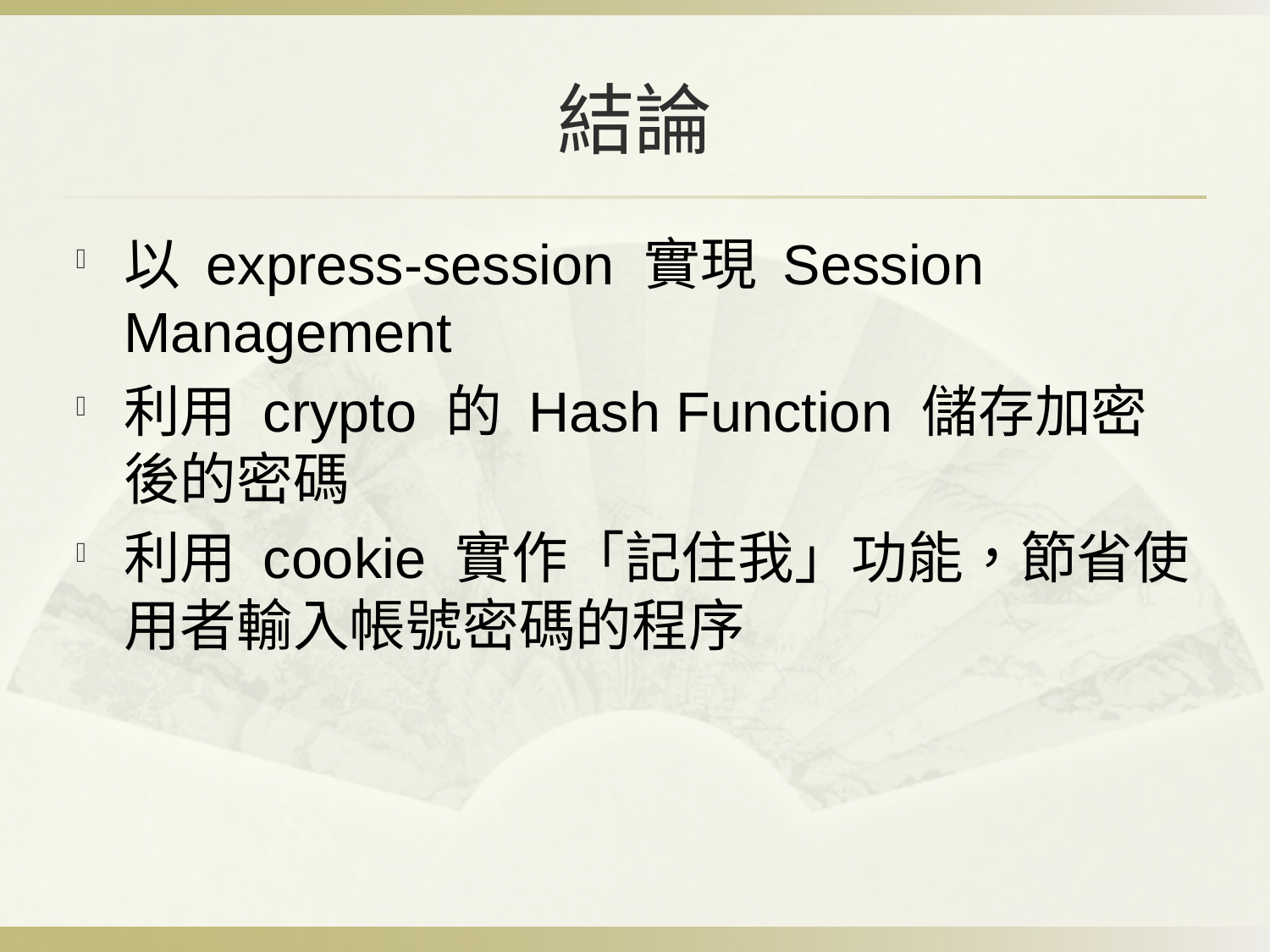

# 結論
以 express-session 實現 Session Management
利用 crypto 的 Hash Function 儲存加密後的密碼
利用 cookie 實作「記住我」功能，節省使用者輸入帳號密碼的程序